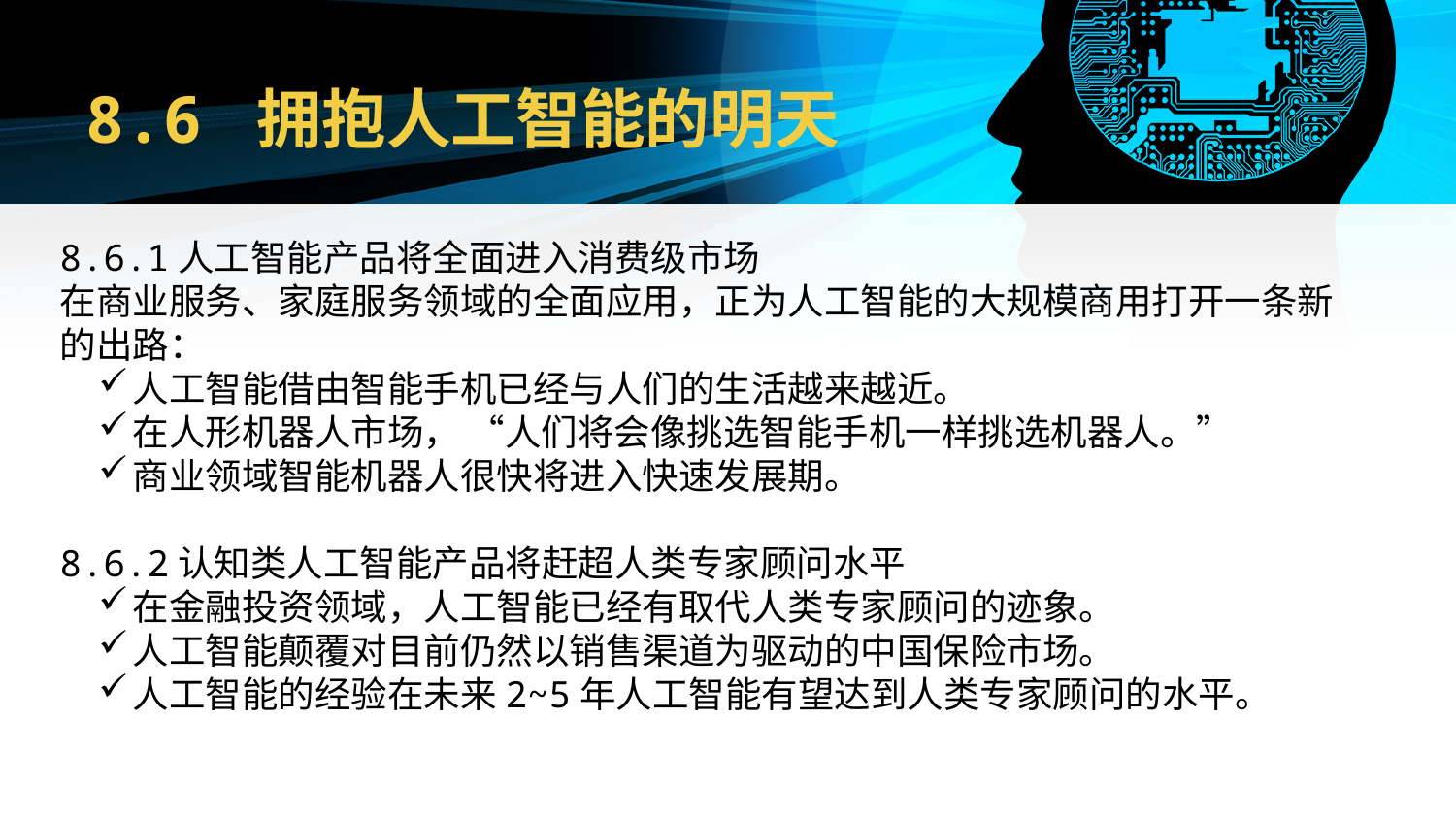

# 8.6 拥抱人工智能的明天
8.6.1人工智能产品将全面进入消费级市场
在商业服务、家庭服务领域的全面应用，正为人工智能的大规模商用打开一条新的出路：
人工智能借由智能手机已经与人们的生活越来越近。
在人形机器人市场， “人们将会像挑选智能手机一样挑选机器人。”
商业领域智能机器人很快将进入快速发展期。

8.6.2认知类人工智能产品将赶超人类专家顾问水平
在金融投资领域，人工智能已经有取代人类专家顾问的迹象。
人工智能颠覆对目前仍然以销售渠道为驱动的中国保险市场。
人工智能的经验在未来2~5年人工智能有望达到人类专家顾问的水平。